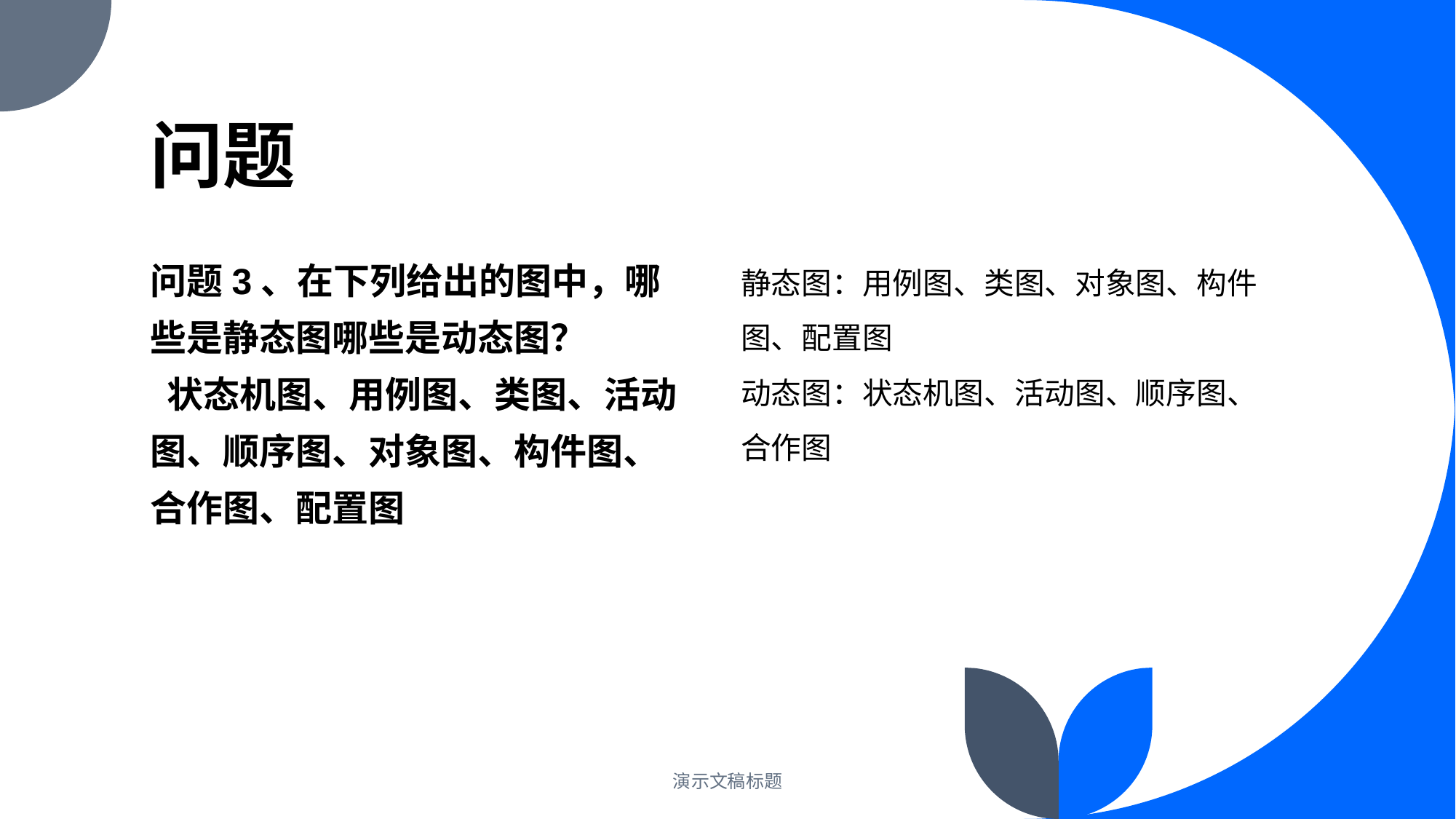

# 问题
问题3、在下列给出的图中，哪些是静态图哪些是动态图？
 状态机图、用例图、类图、活动图、顺序图、对象图、构件图、合作图、配置图
静态图：用例图、类图、对象图、构件图、配置图
动态图：状态机图、活动图、顺序图、合作图

演示文稿标题
29